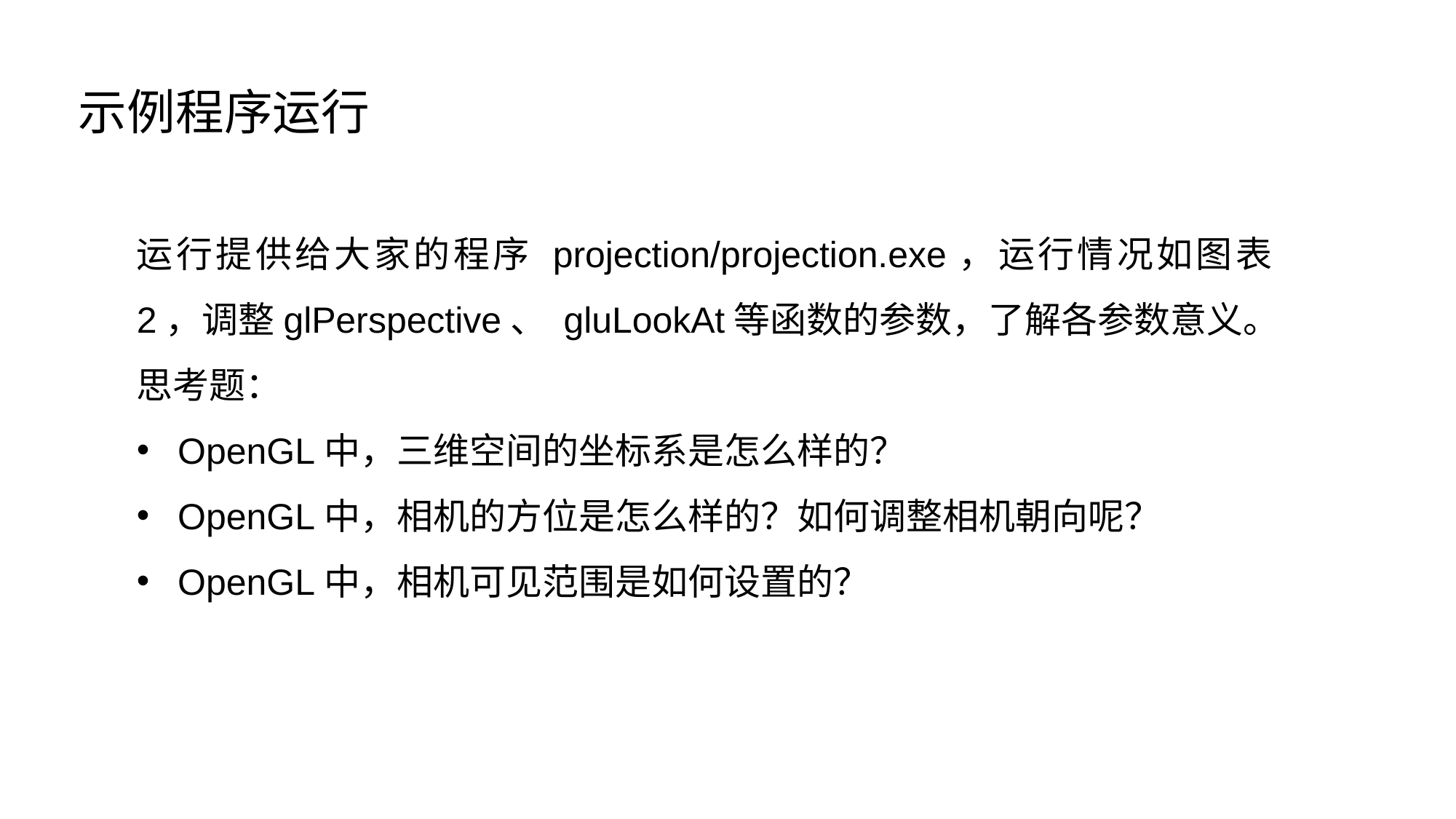

示例程序运行
运行提供给大家的程序 projection/projection.exe，运行情况如图表2，调整glPerspective、 gluLookAt等函数的参数，了解各参数意义。
思考题：
OpenGL中，三维空间的坐标系是怎么样的？
OpenGL中，相机的方位是怎么样的？如何调整相机朝向呢？
OpenGL中，相机可见范围是如何设置的？